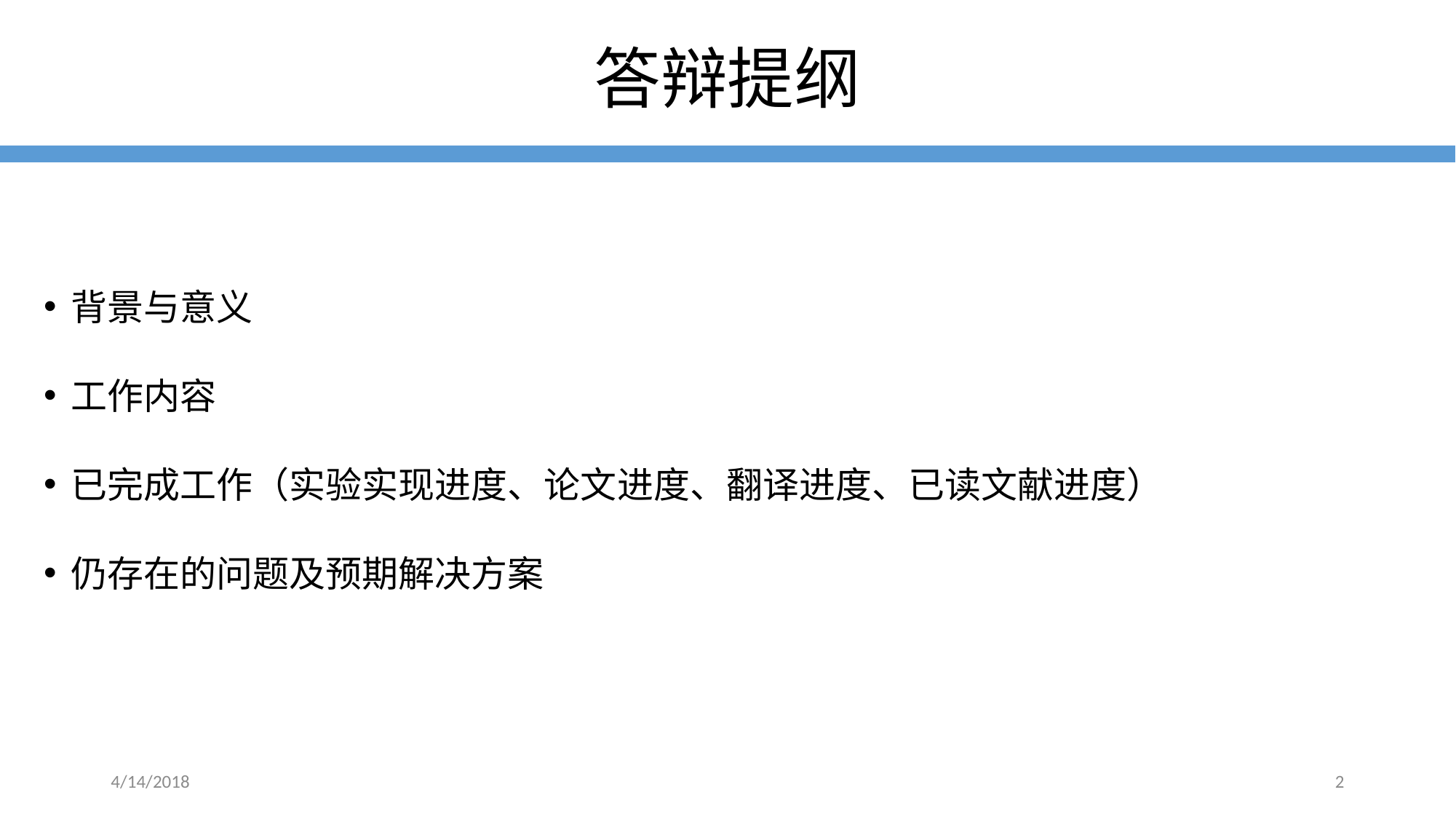

# 答辩提纲

背景与意义
工作内容
已完成工作（实验实现进度、论文进度、翻译进度、已读文献进度）
仍存在的问题及预期解决方案

4/14/2018
2